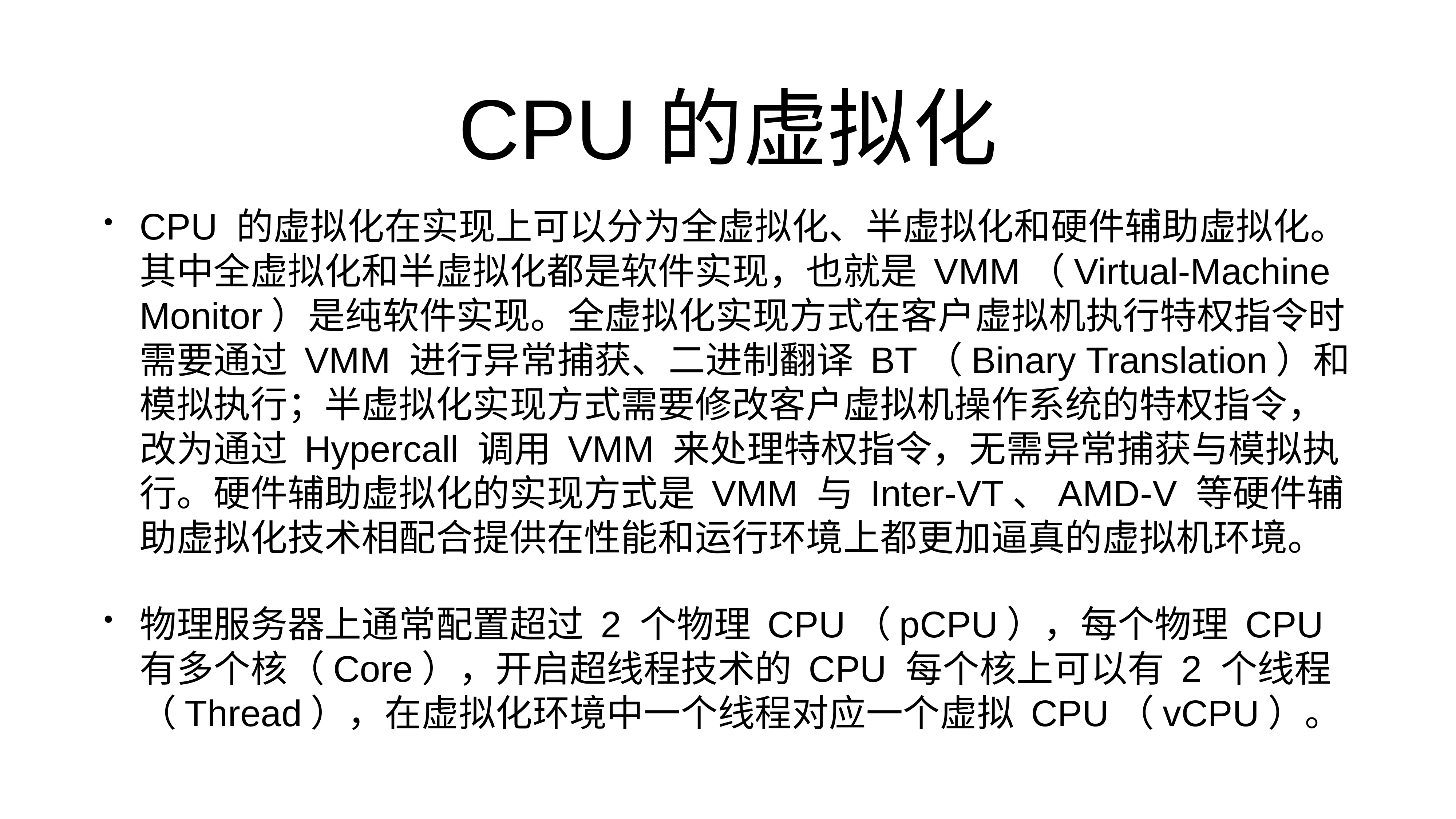

# CPU的虚拟化
CPU 的虚拟化在实现上可以分为全虚拟化、半虚拟化和硬件辅助虚拟化。其中全虚拟化和半虚拟化都是软件实现，也就是 VMM（Virtual-Machine Monitor）是纯软件实现。全虚拟化实现方式在客户虚拟机执行特权指令时需要通过 VMM 进行异常捕获、二进制翻译 BT（Binary Translation）和模拟执行；半虚拟化实现方式需要修改客户虚拟机操作系统的特权指令，改为通过 Hypercall 调用 VMM 来处理特权指令，无需异常捕获与模拟执行。硬件辅助虚拟化的实现方式是 VMM 与 Inter-VT、AMD-V 等硬件辅助虚拟化技术相配合提供在性能和运行环境上都更加逼真的虚拟机环境。
物理服务器上通常配置超过 2 个物理 CPU（pCPU），每个物理 CPU 有多个核（Core），开启超线程技术的 CPU 每个核上可以有 2 个线程（Thread），在虚拟化环境中一个线程对应一个虚拟 CPU（vCPU）。